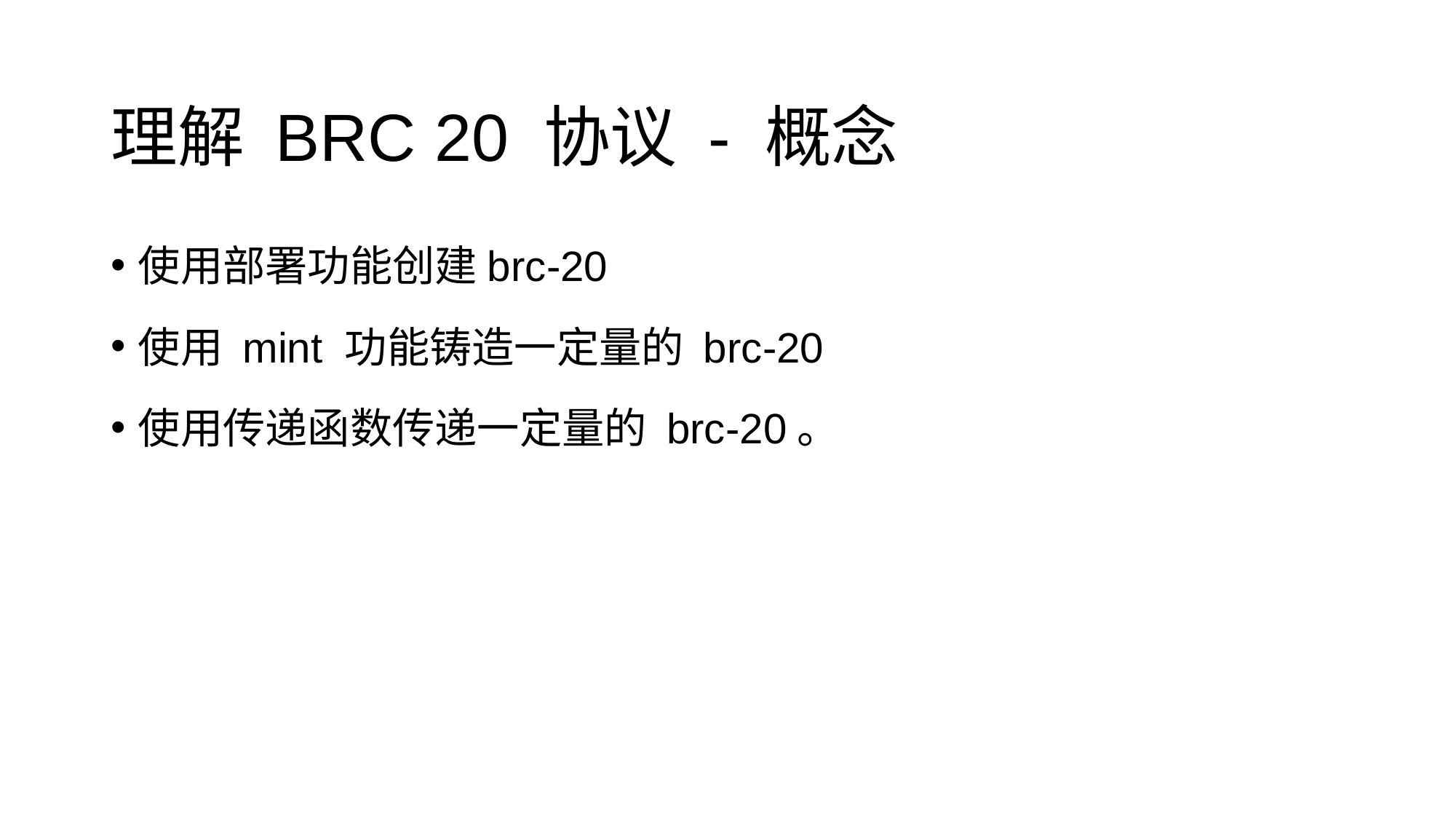

# 理解 BRC 20 协议 - 概念
使用部署功能创建brc-20
使用 mint 功能铸造一定量的 brc-20
使用传递函数传递一定量的 brc-20。